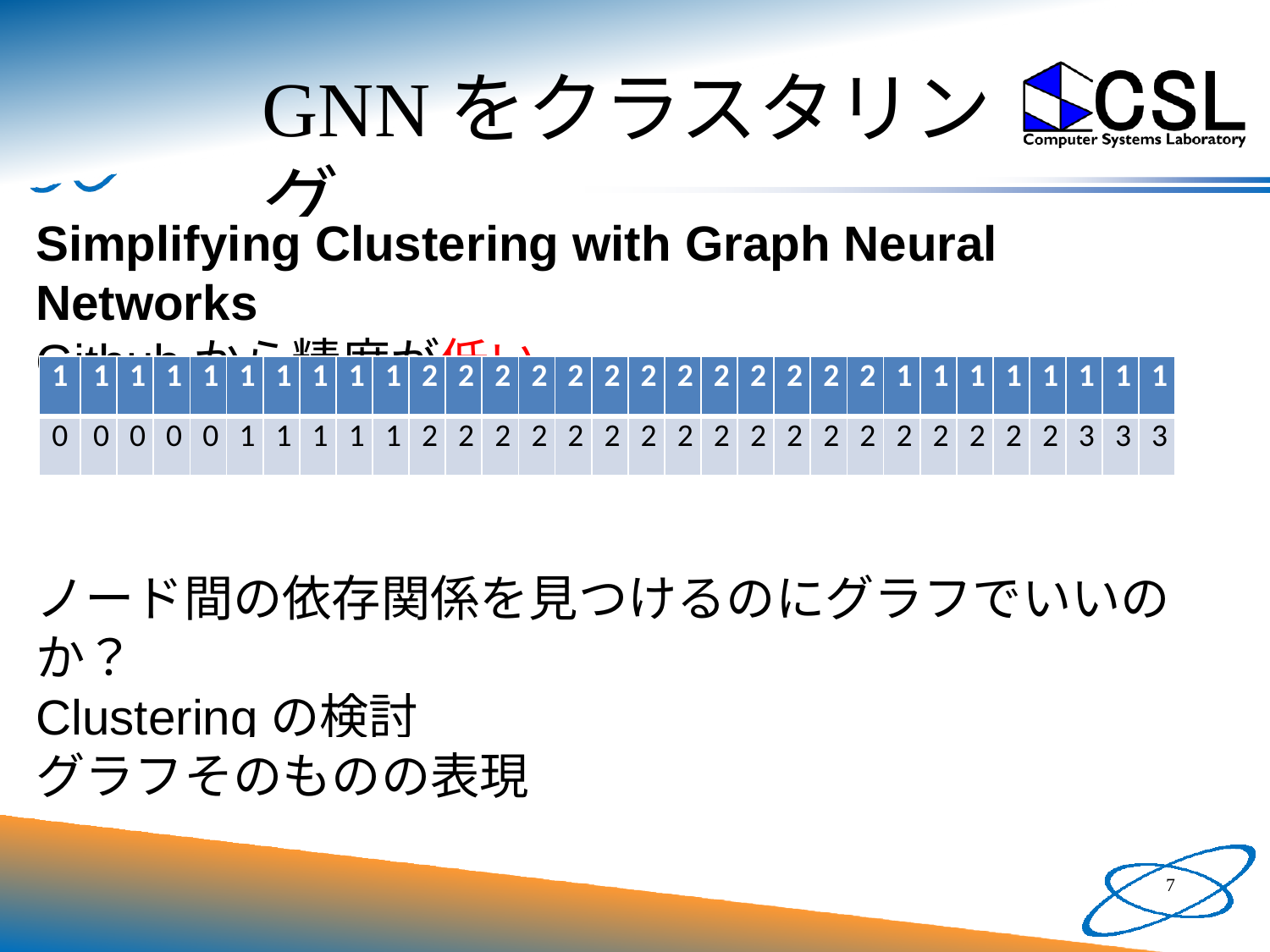

# GNNをクラスタリング
Simplifying Clustering with Graph Neural Networks
Githubから精度が低い

ノード間の依存関係を見つけるのにグラフでいいのか？
Clusteringの検討
グラフそのものの表現

| 1 | 1 | 1 | 1 | 1 | 1 | 1 | 1 | 1 | 1 | 2 | 2 | 2 | 2 | 2 | 2 | 2 | 2 | 2 | 2 | 2 | 2 | 2 | 1 | 1 | 1 | 1 | 1 | 1 | 1 | 1 |
| --- | --- | --- | --- | --- | --- | --- | --- | --- | --- | --- | --- | --- | --- | --- | --- | --- | --- | --- | --- | --- | --- | --- | --- | --- | --- | --- | --- | --- | --- | --- |
| 0 | 0 | 0 | 0 | 0 | 1 | 1 | 1 | 1 | 1 | 2 | 2 | 2 | 2 | 2 | 2 | 2 | 2 | 2 | 2 | 2 | 2 | 2 | 2 | 2 | 2 | 2 | 2 | 3 | 3 | 3 |
7